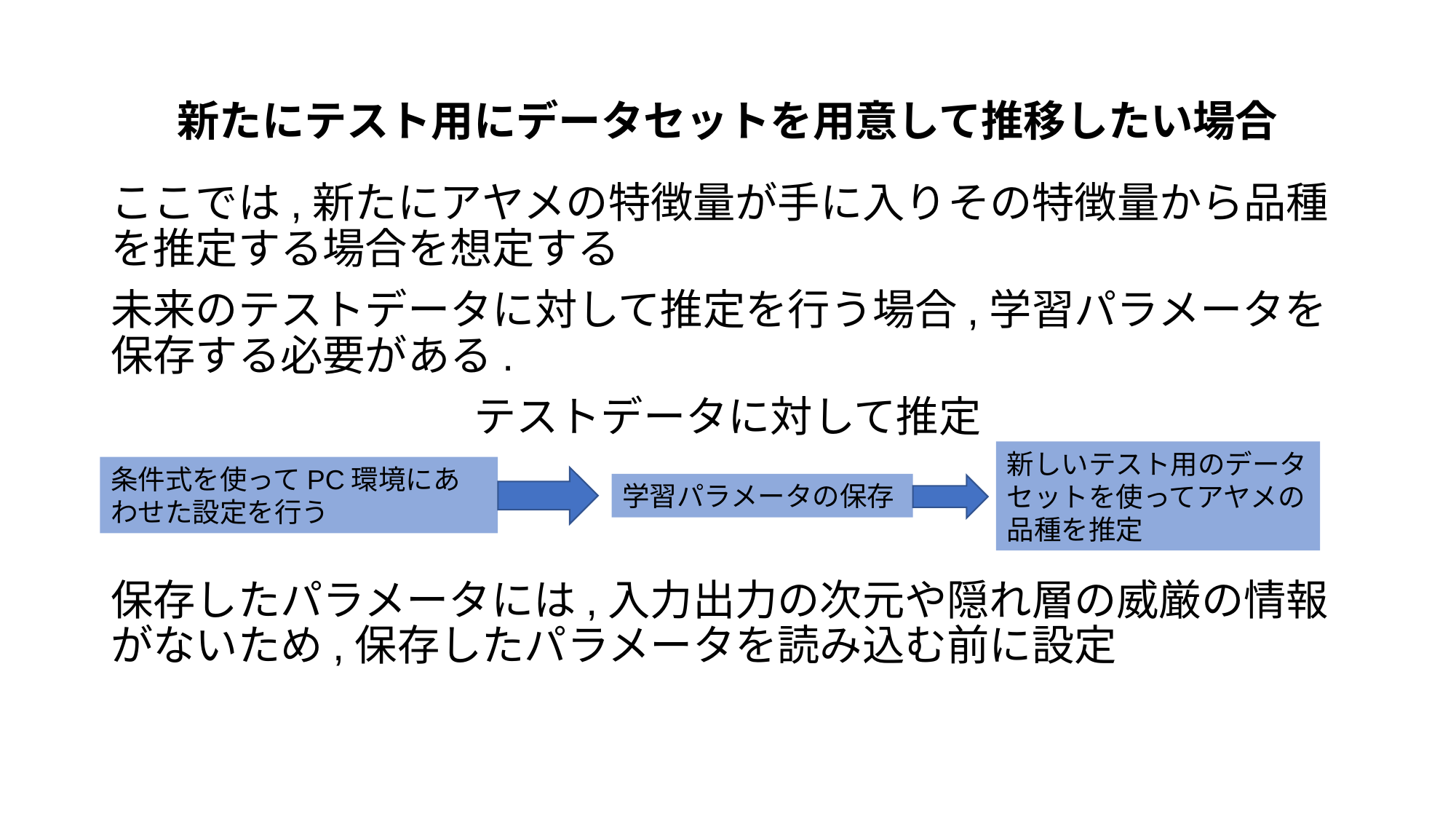

# 新たにテスト用にデータセットを用意して推移したい場合
ここでは,新たにアヤメの特徴量が手に入りその特徴量から品種を推定する場合を想定する
未来のテストデータに対して推定を行う場合,学習パラメータを保存する必要がある.
テストデータに対して推定

保存したパラメータには,入力出力の次元や隠れ層の威厳の情報がないため,保存したパラメータを読み込む前に設定

新しいテスト用のデータセットを使ってアヤメの品種を推定
条件式を使ってPC環境にあわせた設定を行う

学習パラメータの保存